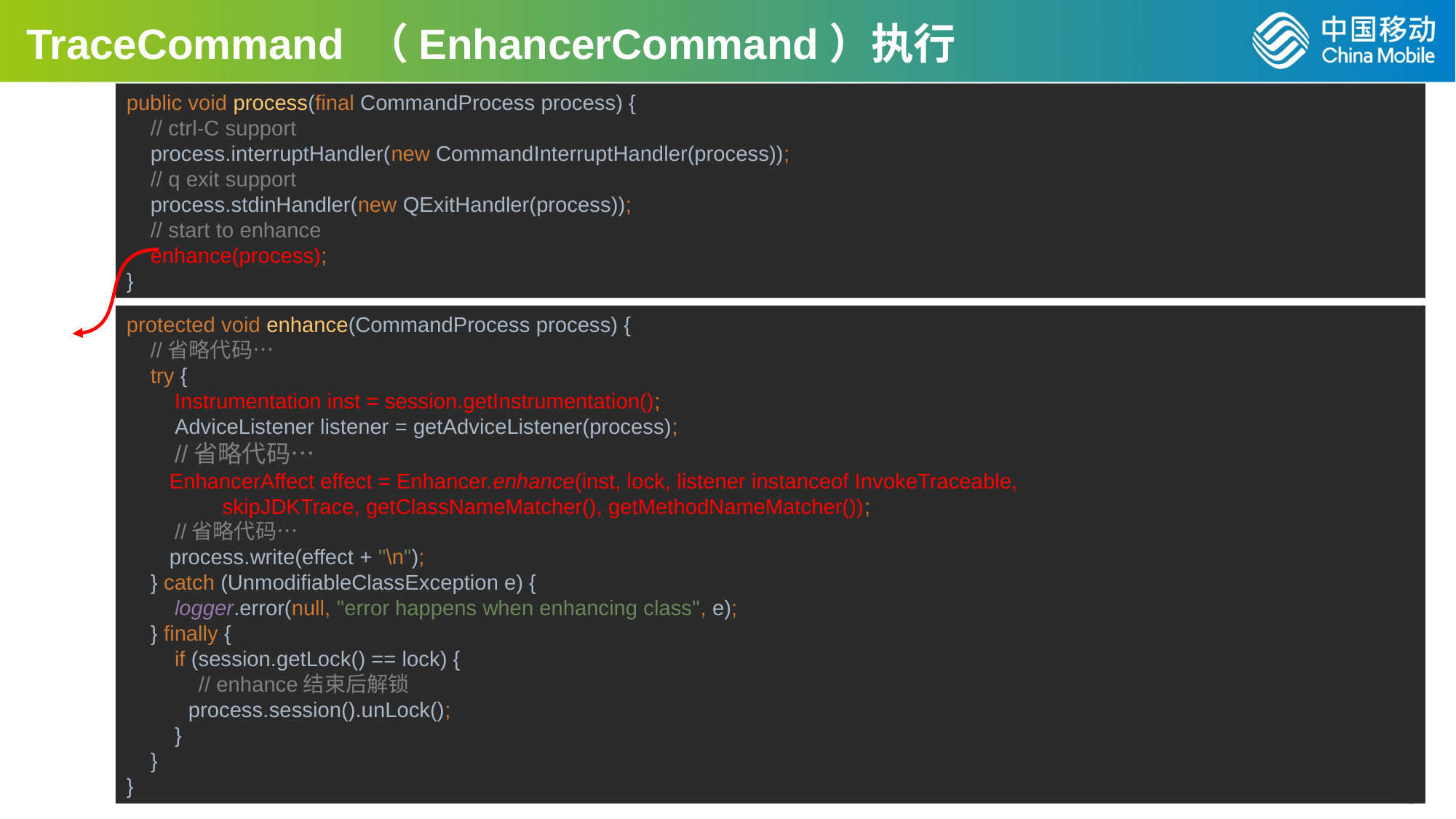

TraceCommand （EnhancerCommand）执行
public void process(final CommandProcess process) {
    // ctrl-C support
    process.interruptHandler(new CommandInterruptHandler(process));
    // q exit support
    process.stdinHandler(new QExitHandler(process));
    // start to enhance
    enhance(process);
}
protected void enhance(CommandProcess process) {
    //省略代码…
    try {
        Instrumentation inst = session.getInstrumentation();
        AdviceListener listener = getAdviceListener(process);
        //省略代码…
        EnhancerAffect effect = Enhancer.enhance(inst, lock, listener instanceof InvokeTraceable,
                skipJDKTrace, getClassNameMatcher(), getMethodNameMatcher());
        //省略代码…
        process.write(effect + "\n");
    } catch (UnmodifiableClassException e) {
        logger.error(null, "error happens when enhancing class", e);
    } finally {
        if (session.getLock() == lock) {
            // enhance结束后解锁
            process.session().unLock();
        }
    }
}